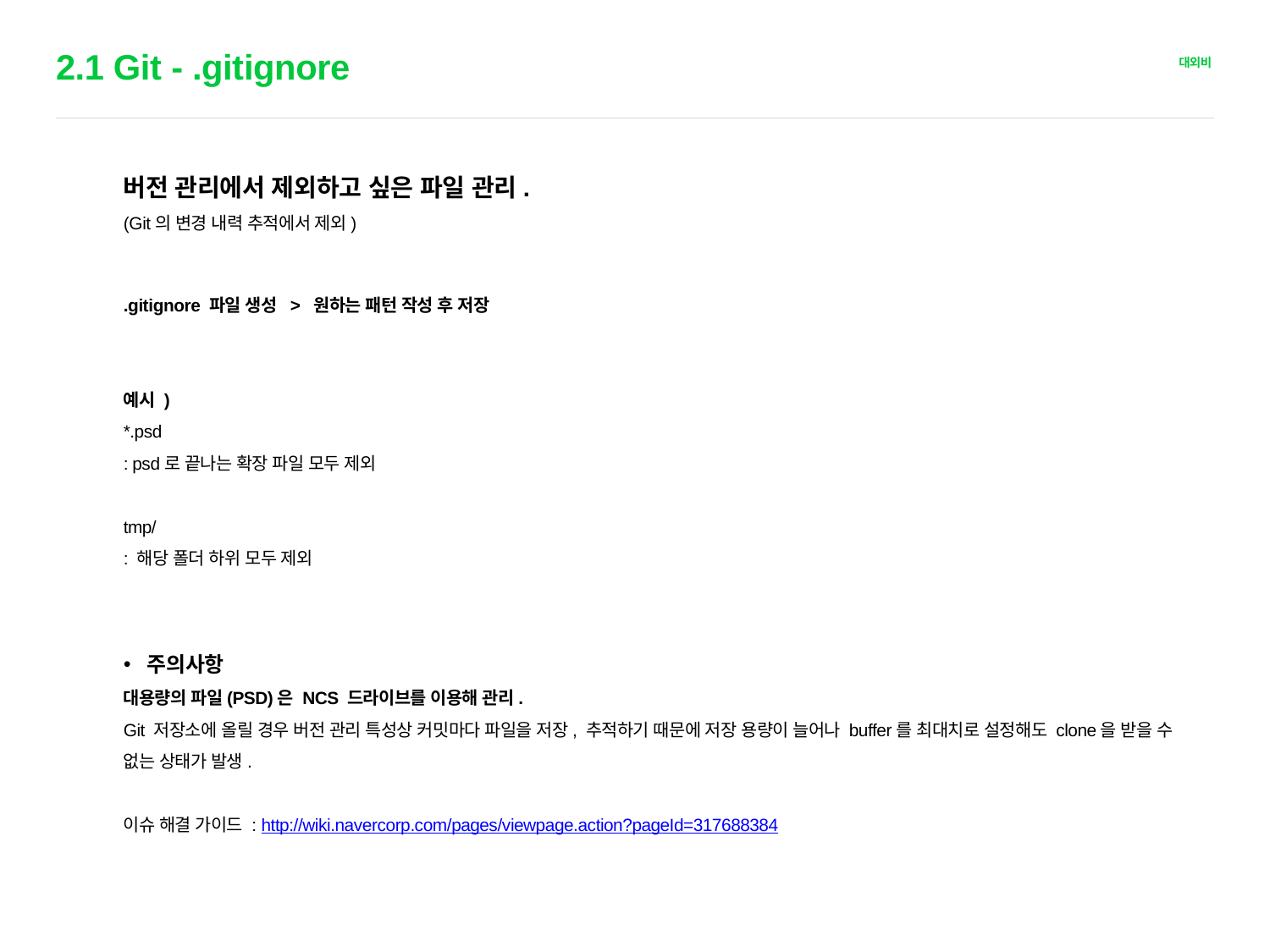

# 2.1 Git - .gitignore
버전 관리에서 제외하고 싶은 파일 관리.
(Git의 변경 내력 추적에서 제외)

.gitignore 파일 생성  >  원하는 패턴 작성 후 저장

예시 )
*.psd
: psd로 끝나는 확장 파일 모두 제외

tmp/
: 해당 폴더 하위 모두 제외

주의사항
대용량의 파일(PSD)은 NCS 드라이브를 이용해 관리.
Git 저장소에 올릴 경우 버전 관리 특성상 커밋마다 파일을 저장, 추적하기 때문에 저장 용량이 늘어나 buffer를 최대치로 설정해도 clone을 받을 수 없는 상태가 발생.

이슈 해결 가이드 : http://wiki.navercorp.com/pages/viewpage.action?pageId=317688384